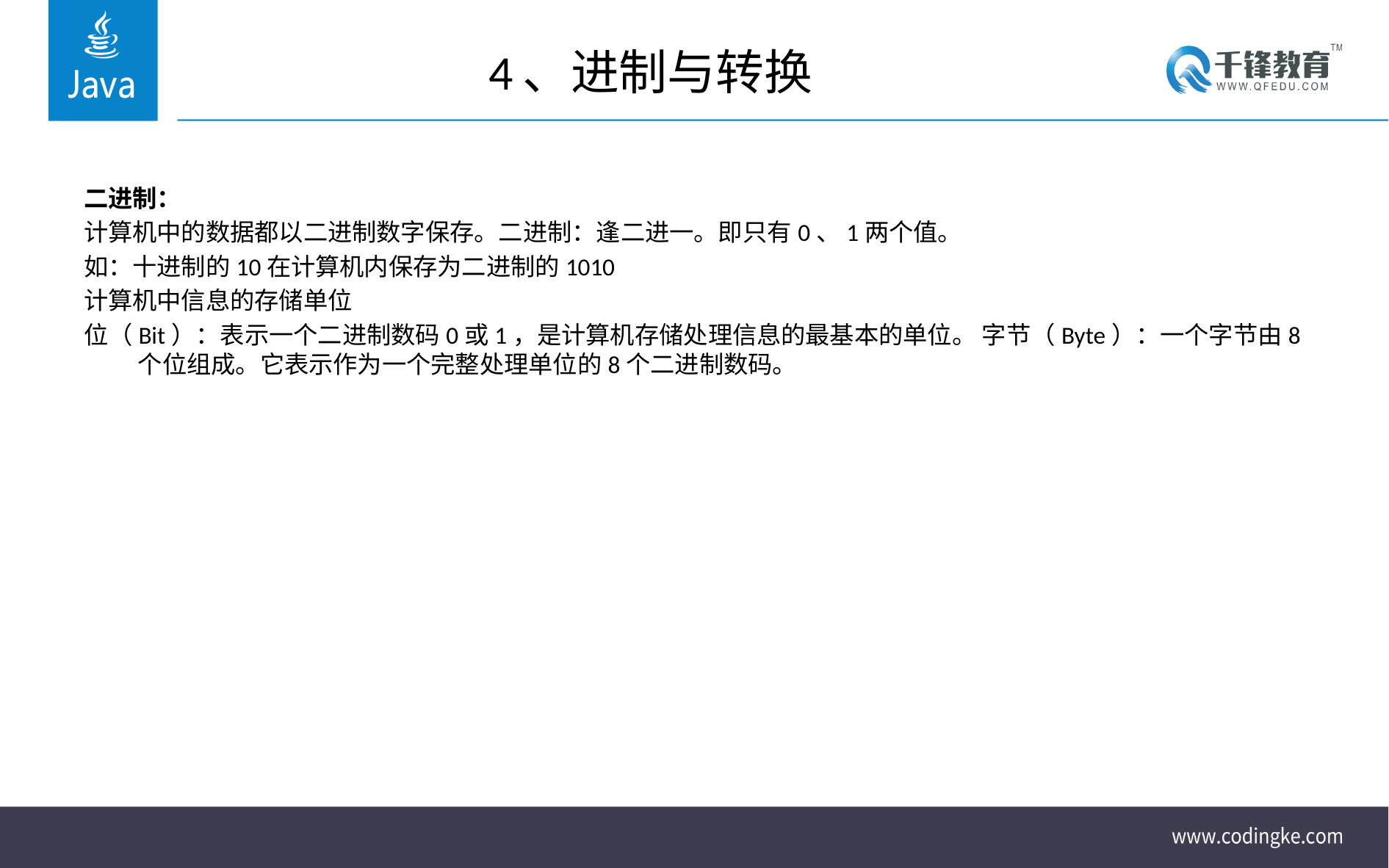

# 4、进制与转换
二进制：
计算机中的数据都以二进制数字保存。二进制：逢二进一。即只有0、1两个值。
如：十进制的10在计算机内保存为二进制的1010
计算机中信息的存储单位
位（Bit）：表示一个二进制数码0或1，是计算机存储处理信息的最基本的单位。 字节（Byte）：一个字节由8个位组成。它表示作为一个完整处理单位的8个二进制数码。